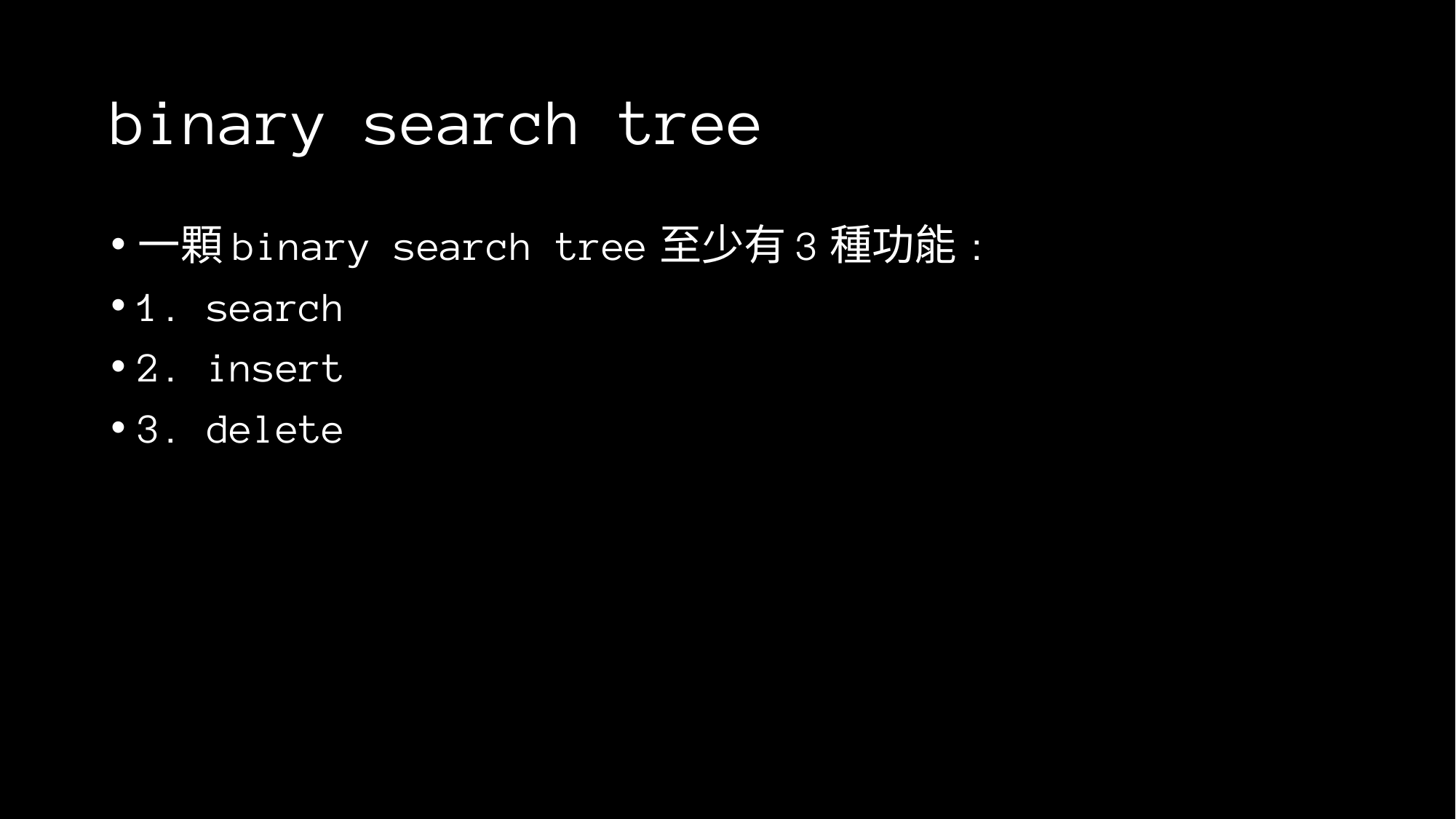

# binary search tree
一顆binary search tree至少有3種功能:
1. search
2. insert
3. delete